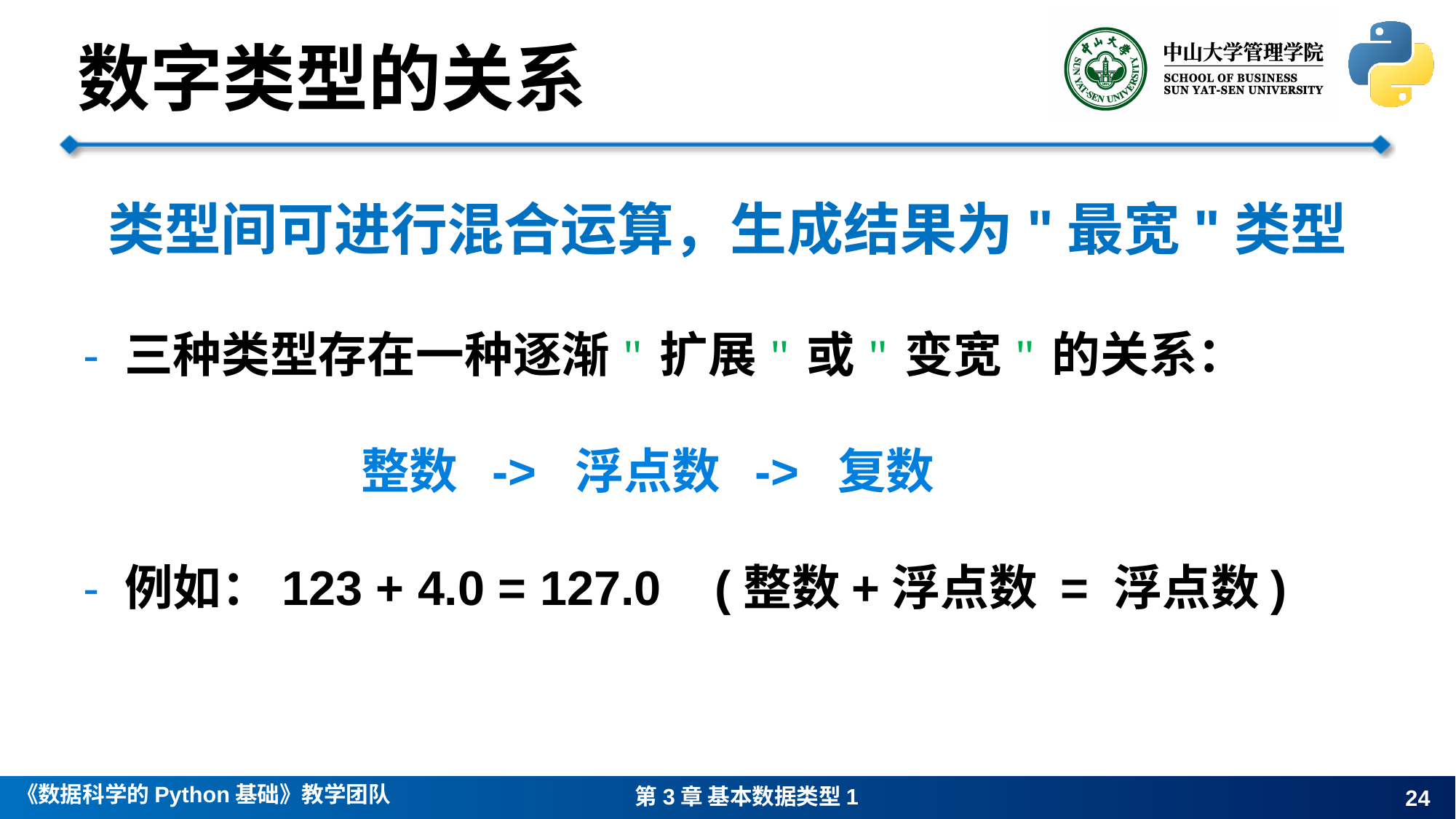

数字类型的关系
类型间可进行混合运算，生成结果为"最宽"类型
- 三种类型存在一种逐渐"扩展"或"变宽"的关系：
                        整数  ->  浮点数  ->  复数
- 例如：123 + 4.0 = 127.0    (整数+浮点数 = 浮点数)